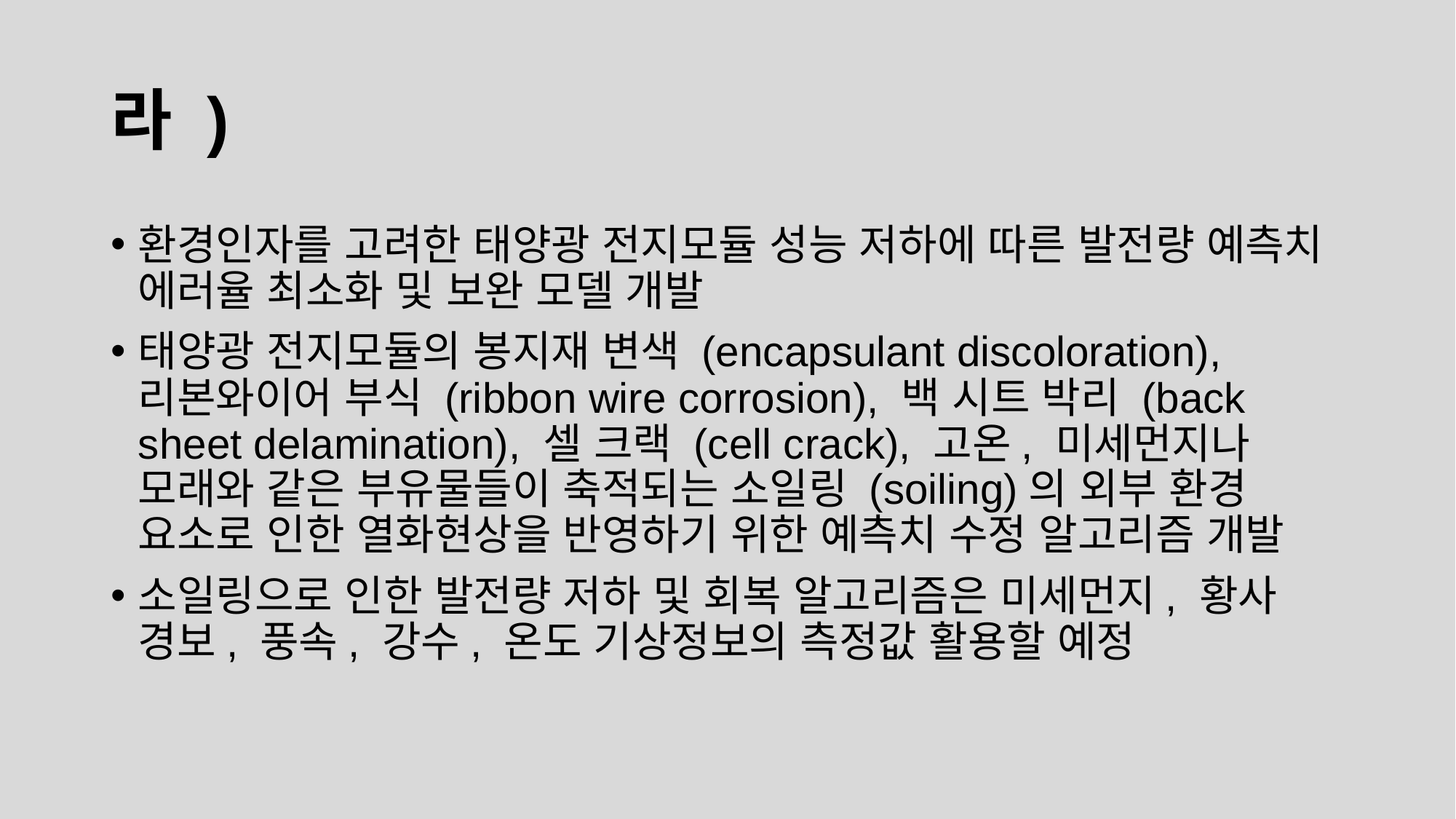

# 라 )
환경인자를 고려한 태양광 전지모듈 성능 저하에 따른 발전량 예측치 에러율 최소화 및 보완 모델 개발
태양광 전지모듈의 봉지재 변색 (encapsulant discoloration), 리본와이어 부식 (ribbon wire corrosion), 백 시트 박리 (back sheet delamination), 셀 크랙 (cell crack), 고온, 미세먼지나 모래와 같은 부유물들이 축적되는 소일링 (soiling)의 외부 환경 요소로 인한 열화현상을 반영하기 위한 예측치 수정 알고리즘 개발
소일링으로 인한 발전량 저하 및 회복 알고리즘은 미세먼지, 황사 경보, 풍속, 강수, 온도 기상정보의 측정값 활용할 예정